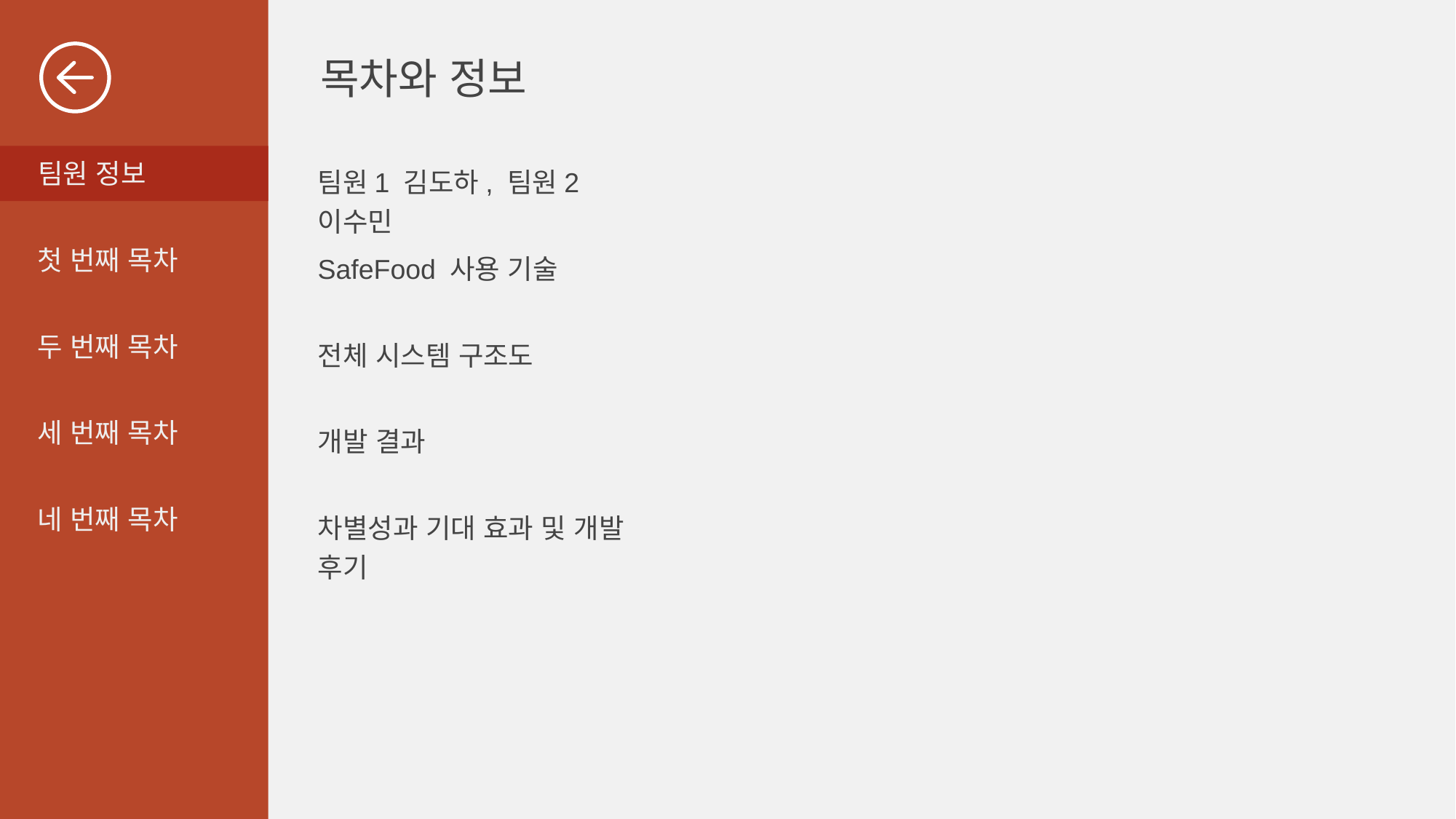

목차와 정보

팀원 정보
팀원1 김도하, 팀원2 이수민
첫 번째 목차
SafeFood 사용 기술
두 번째 목차
전체 시스템 구조도
세 번째 목차
개발 결과
네 번째 목차
차별성과 기대 효과 및 개발 후기